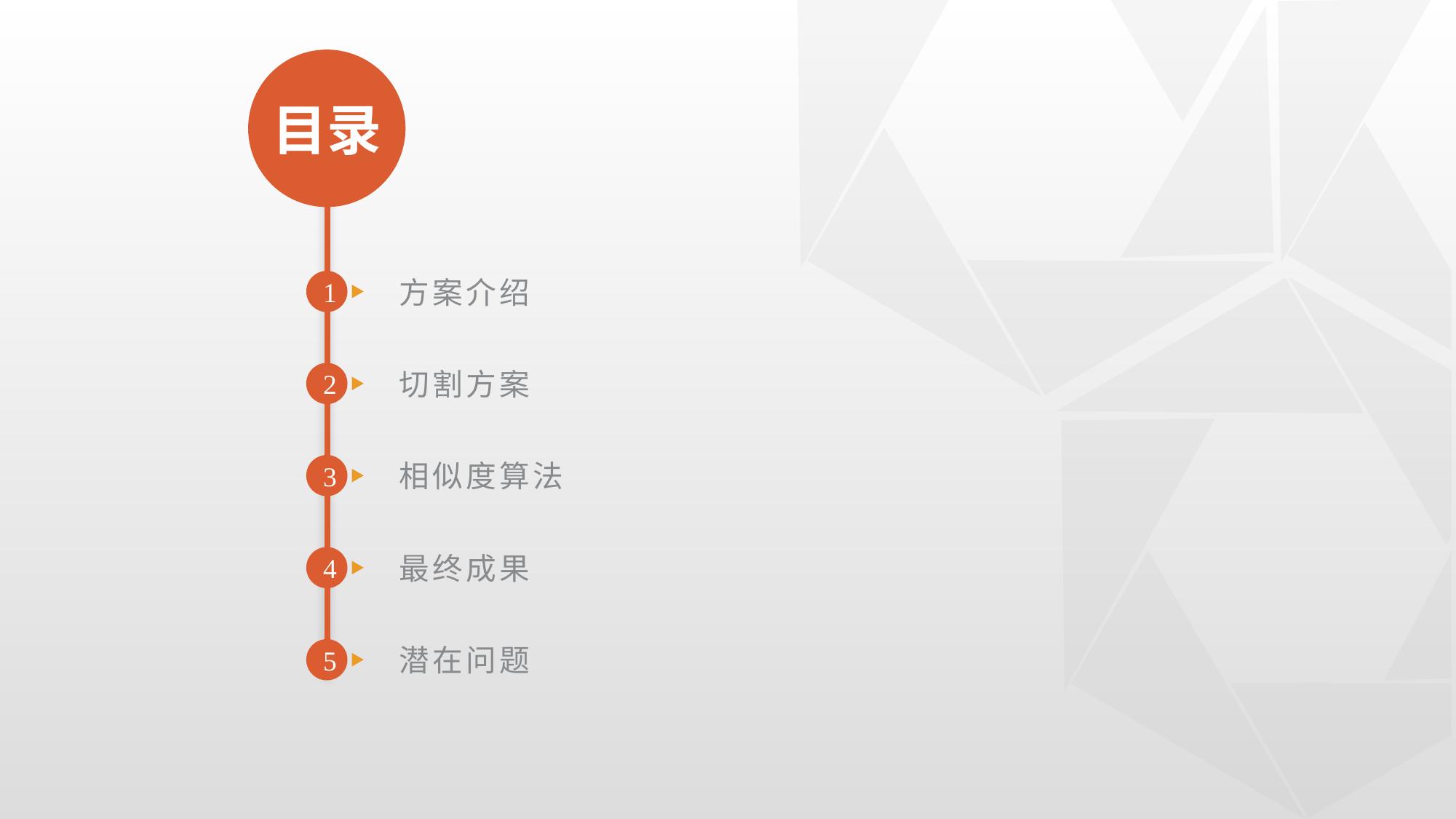

目录

方案介绍
1

切割方案
2

相似度算法
3

最终成果
4

潜在问题
5